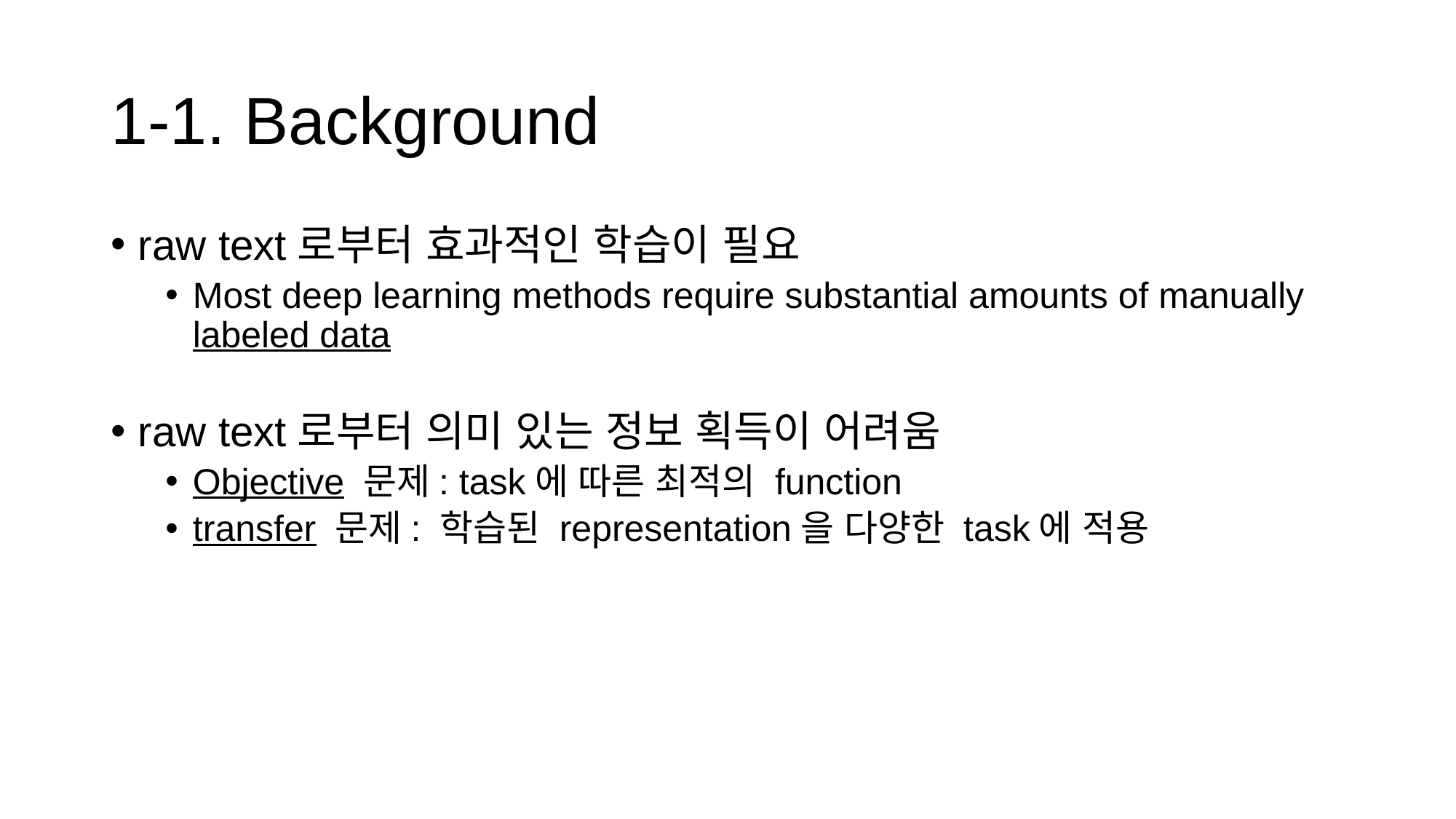

# 1-1. Background
raw text로부터 효과적인 학습이 필요
Most deep learning methods require substantial amounts of manually labeled data
raw text로부터 의미 있는 정보 획득이 어려움
Objective 문제: task에 따른 최적의 function
transfer 문제: 학습된 representation을 다양한 task에 적용